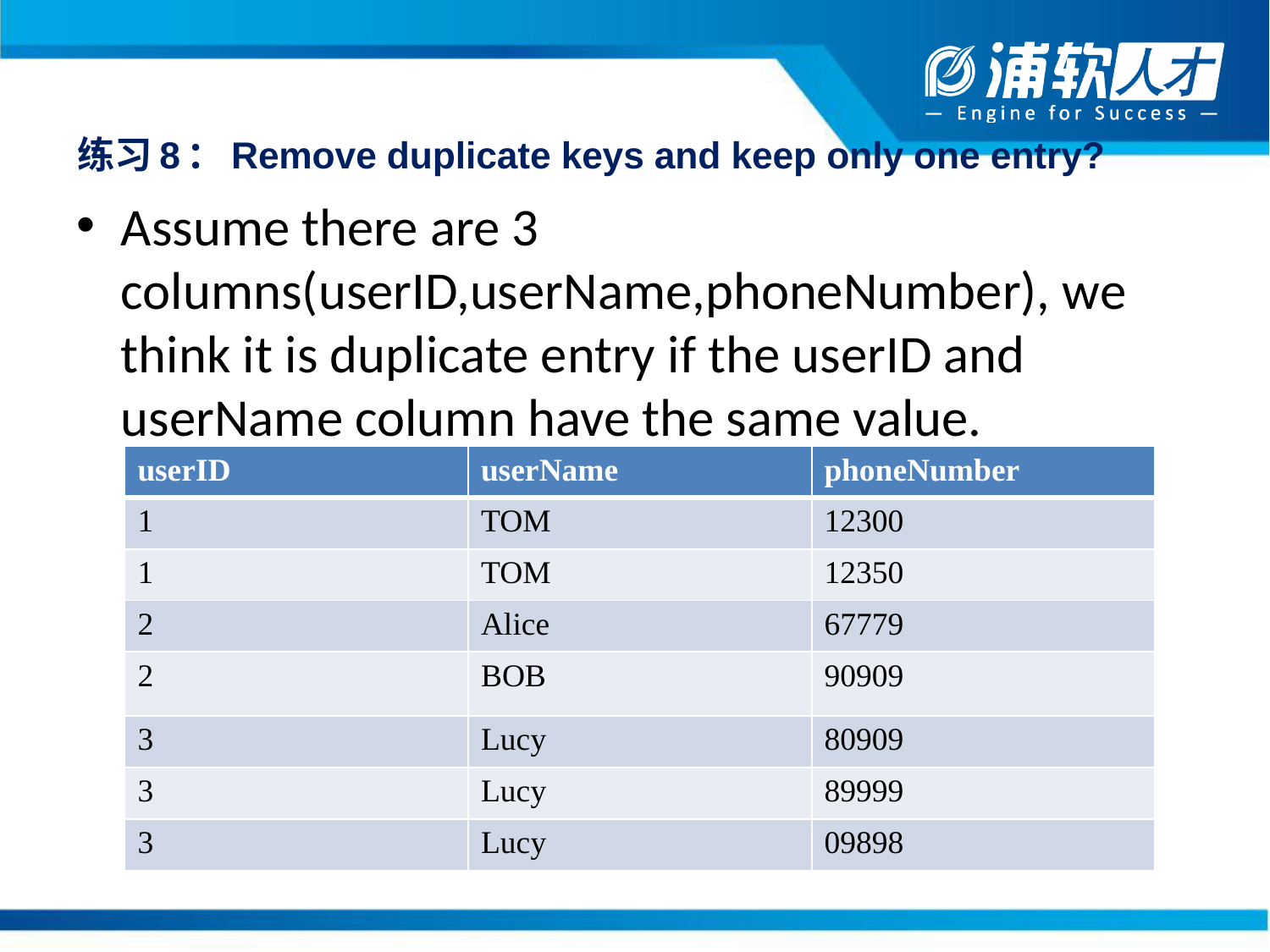

# 练习8：Remove duplicate keys and keep only one entry?
Assume there are 3 columns(userID,userName,phoneNumber), we think it is duplicate entry if the userID and userName column have the same value.

| userID | userName | phoneNumber |
| --- | --- | --- |
| 1 | TOM | 12300 |
| 1 | TOM | 12350 |
| 2 | Alice | 67779 |
| 2 | BOB | 90909 |
| 3 | Lucy | 80909 |
| 3 | Lucy | 89999 |
| 3 | Lucy | 09898 |